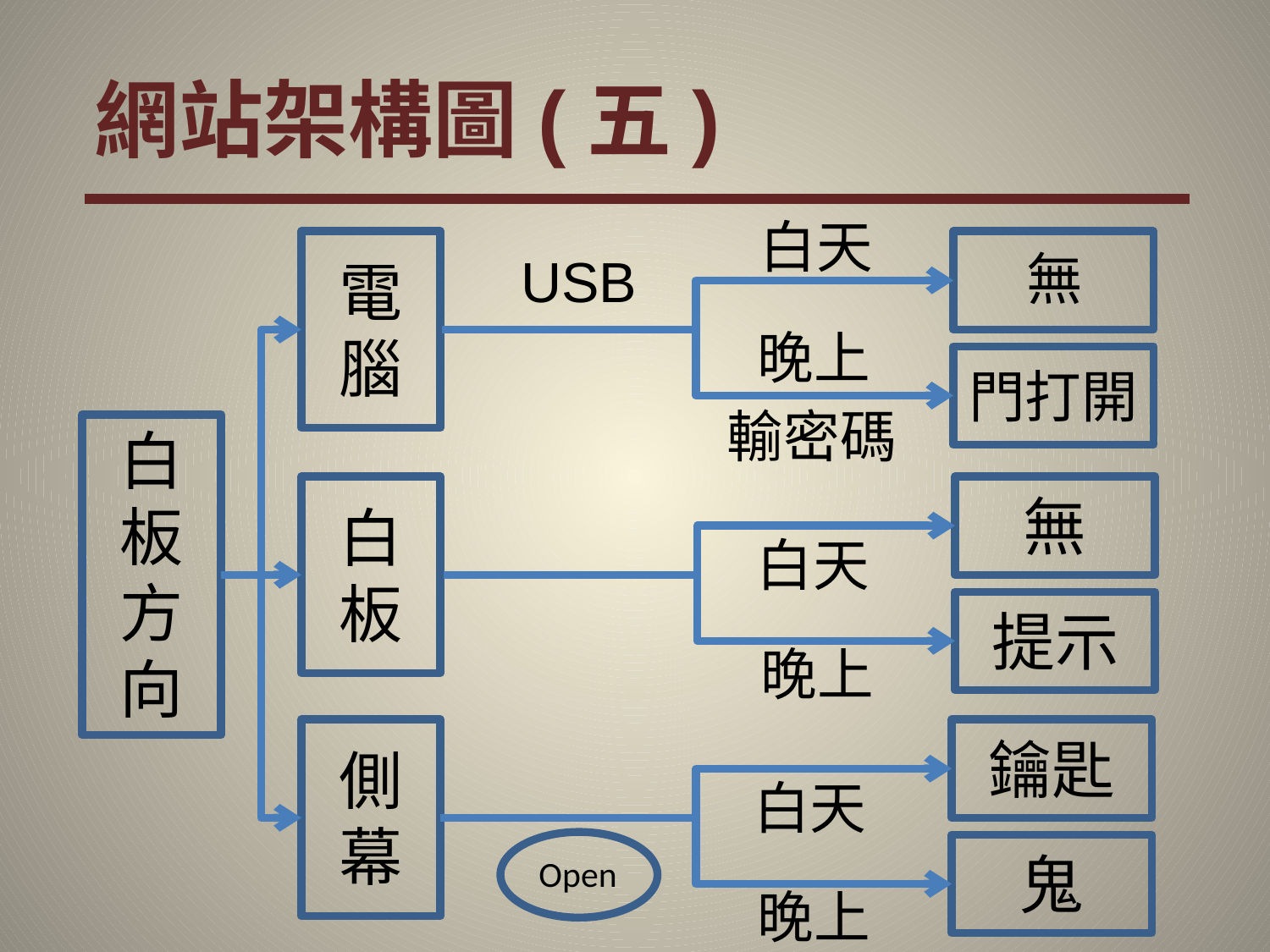

網站架構圖(五)
白天

無
USB
電腦
晚上

門打開
輸密碼

白板方向

無
白板
白天

提示
晚上

鑰匙
側幕
白天

鬼
 Open
晚上